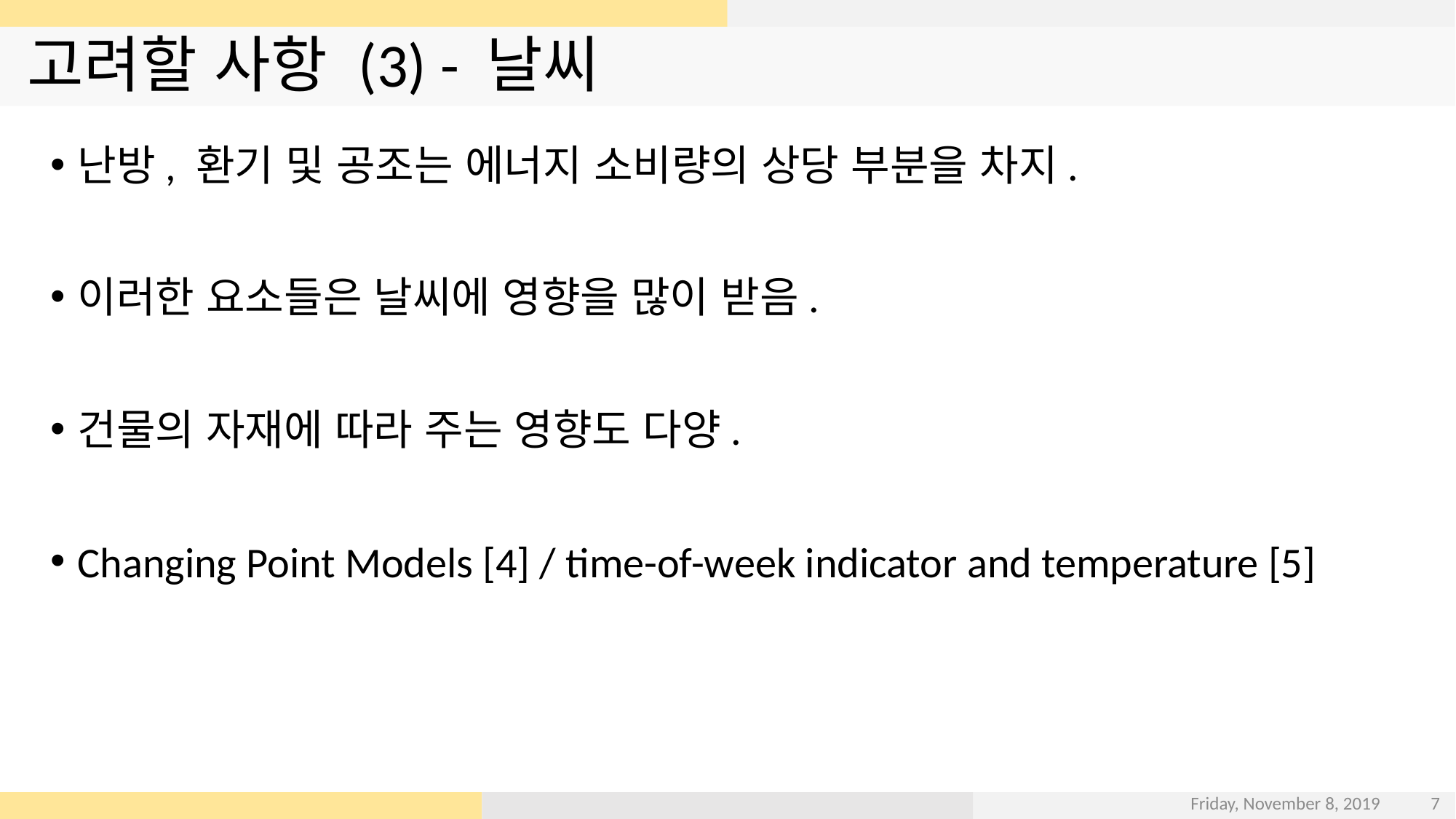

# 고려할 사항 (3) - 날씨
난방, 환기 및 공조는 에너지 소비량의 상당 부분을 차지.

이러한 요소들은 날씨에 영향을 많이 받음.

건물의 자재에 따라 주는 영향도 다양.

Changing Point Models [4] / time-of-week indicator and temperature [5]